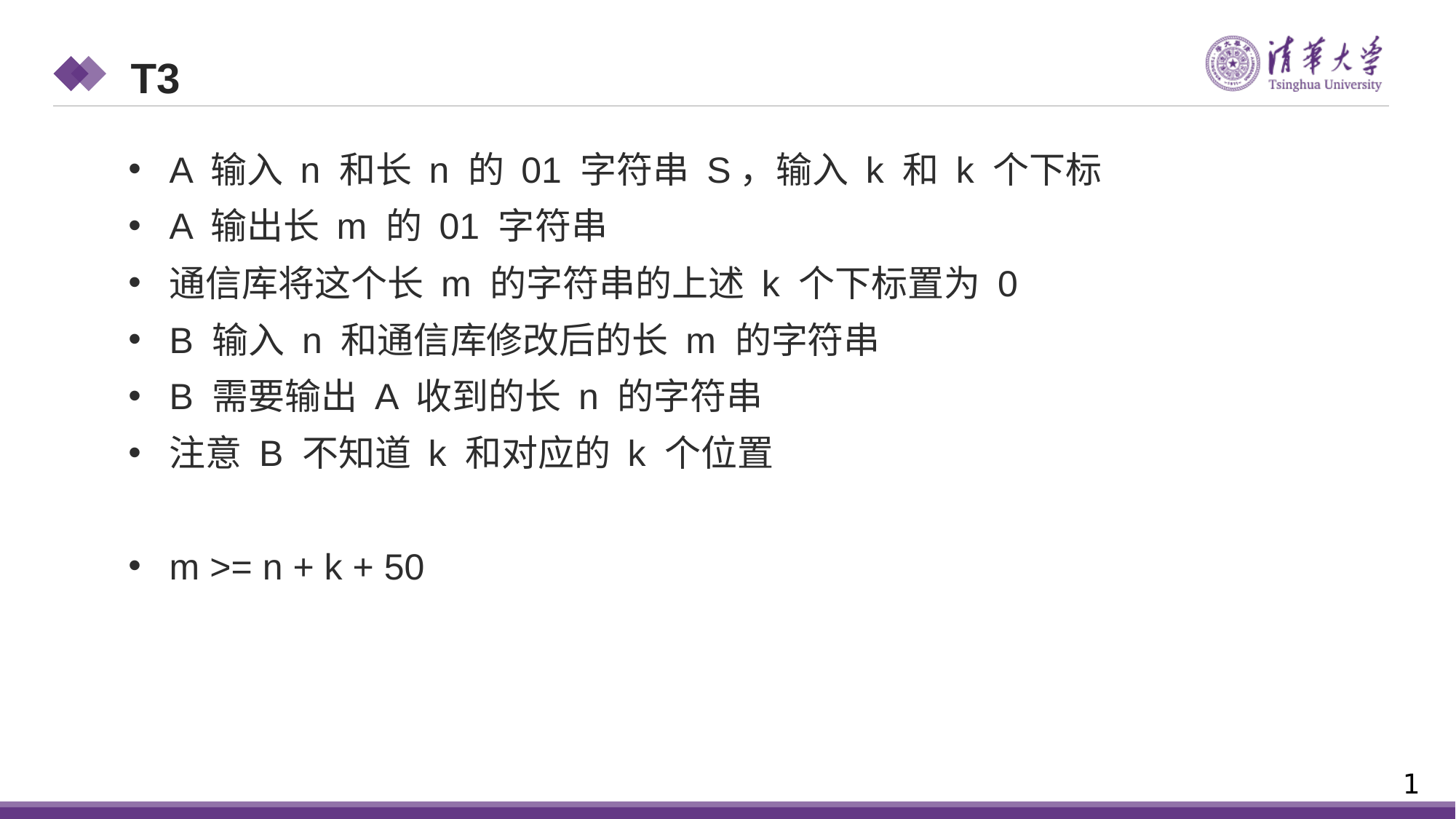

T3
A 输入 n 和长 n 的 01 字符串 S，输入 k 和 k 个下标
A 输出长 m 的 01 字符串
通信库将这个长 m 的字符串的上述 k 个下标置为 0
B 输入 n 和通信库修改后的长 m 的字符串
B 需要输出 A 收到的长 n 的字符串
注意 B 不知道 k 和对应的 k 个位置

m >= n + k + 50
1